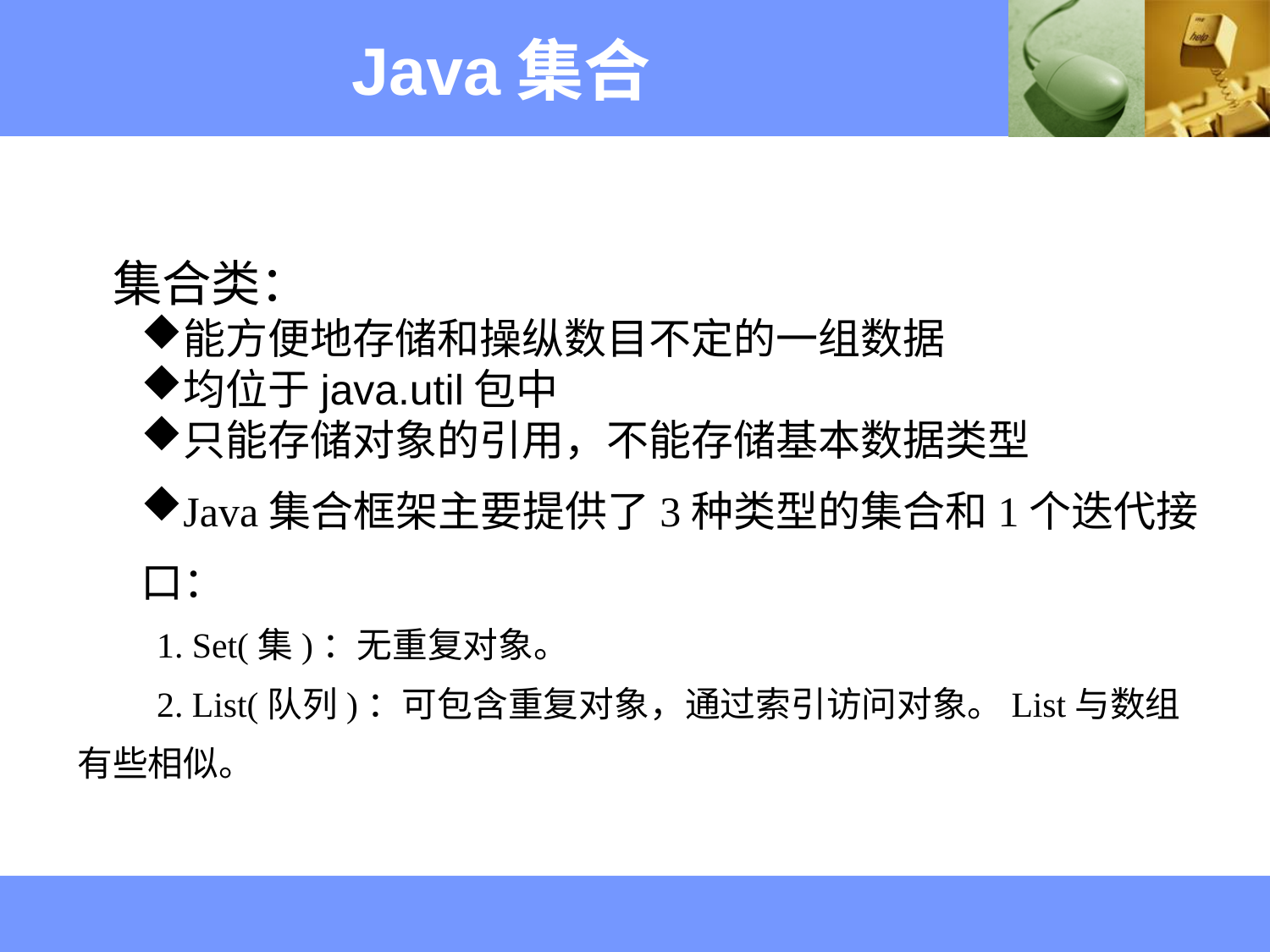

Java集合
　集合类：
能方便地存储和操纵数目不定的一组数据
均位于java.util包中
只能存储对象的引用，不能存储基本数据类型
Java集合框架主要提供了3种类型的集合和1个迭代接口：
　　1. Set(集)：无重复对象。
　　2. List(队列)：可包含重复对象，通过索引访问对象。List与数组有些相似。